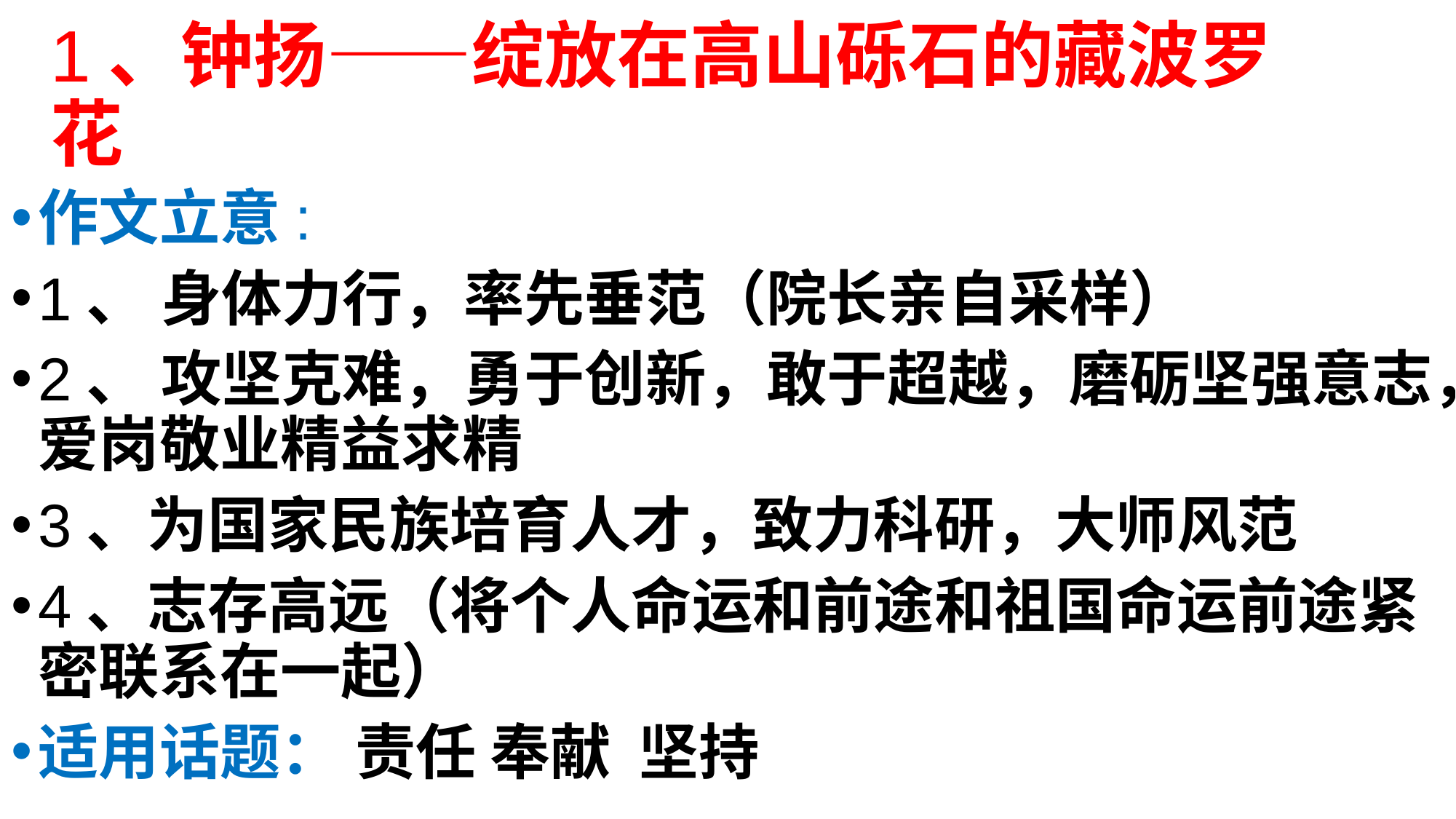

# 1、钟扬——绽放在高山砾石的藏波罗花
作文立意:
1、 身体力行，率先垂范（院长亲自采样）
2、 攻坚克难，勇于创新，敢于超越，磨砺坚强意志，爱岗敬业精益求精
3、为国家民族培育人才，致力科研，大师风范
4、志存高远（将个人命运和前途和祖国命运前途紧密联系在一起）
适用话题： 责任 奉献  坚持